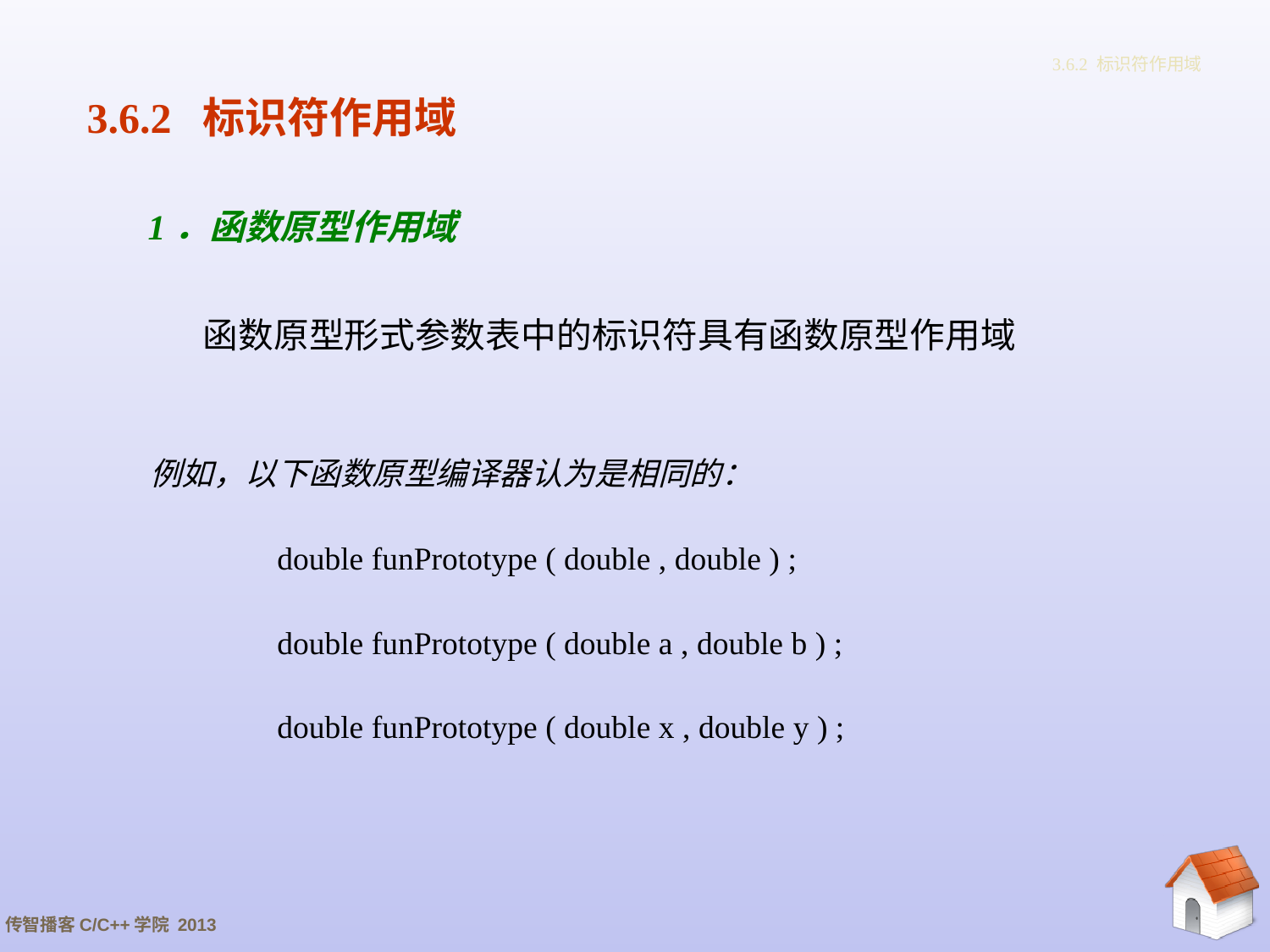

# 3.6.2 标识符作用域
3.6.2  标识符作用域
1．函数原型作用域
函数原型形式参数表中的标识符具有函数原型作用域
例如，以下函数原型编译器认为是相同的：
	double funPrototype ( double , double ) ;
	double funPrototype ( double a , double b ) ;
	double funPrototype ( double x , double y ) ;